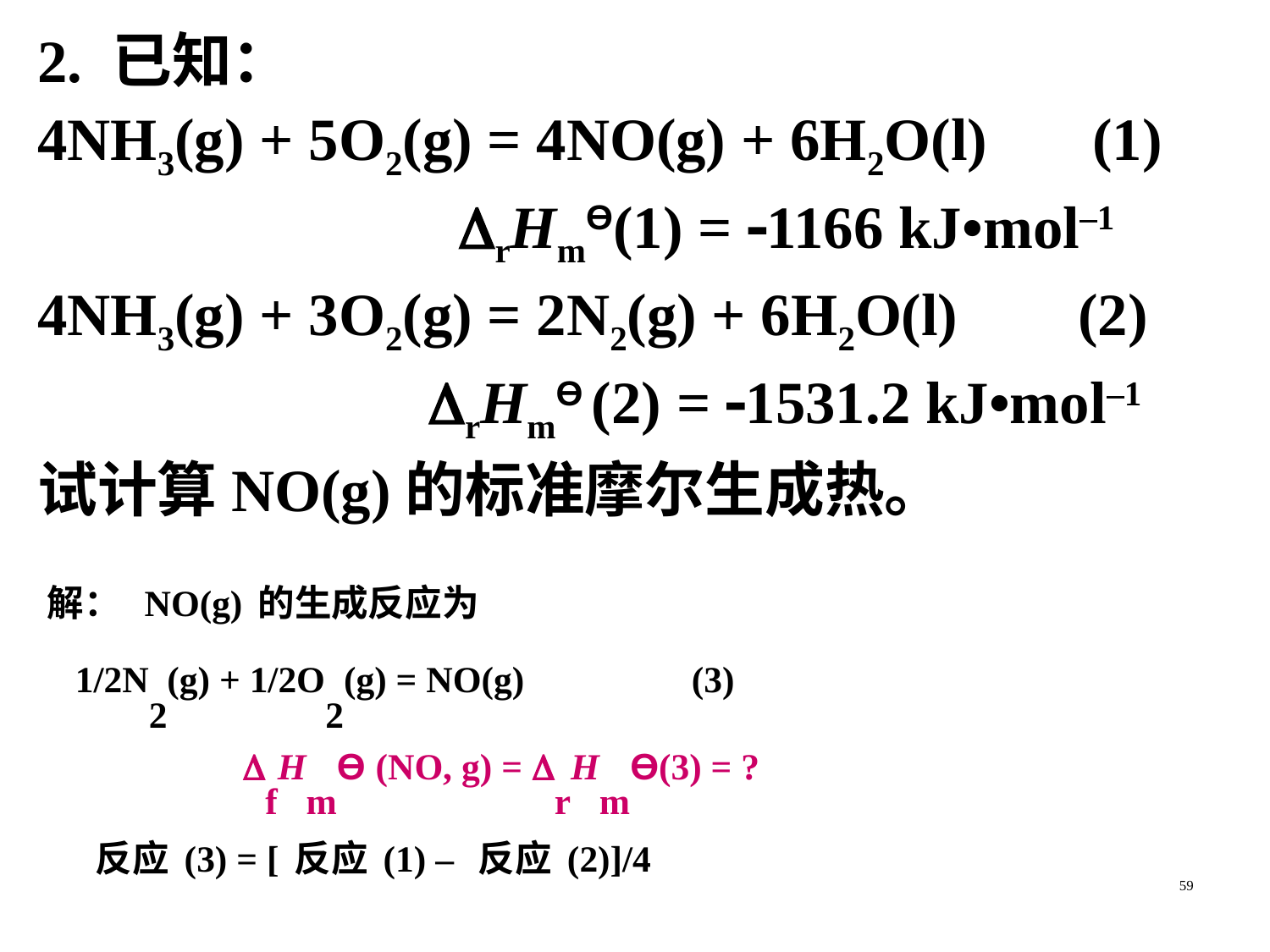

2. 已知：
4NH3(g) + 5O2(g) = 4NO(g) + 6H2O(l)       (1)
                            ΔrHmƟ(1) = −1166 kJ•mol–1
4NH3(g) + 3O2(g) = 2N2(g) + 6H2O(l)        (2)
                          ΔrHmƟ (2) = −1531.2 kJ•mol–1
试计算NO(g)的标准摩尔生成热。
解： NO(g)的生成反应为
   1/2N2(g) + 1/2O2(g) = NO(g)                  (3)
                     ΔfHmƟ (NO, g) = ΔrHmƟ(3) = ?
    反应(3) = [反应(1) – 反应(2)]/4
59